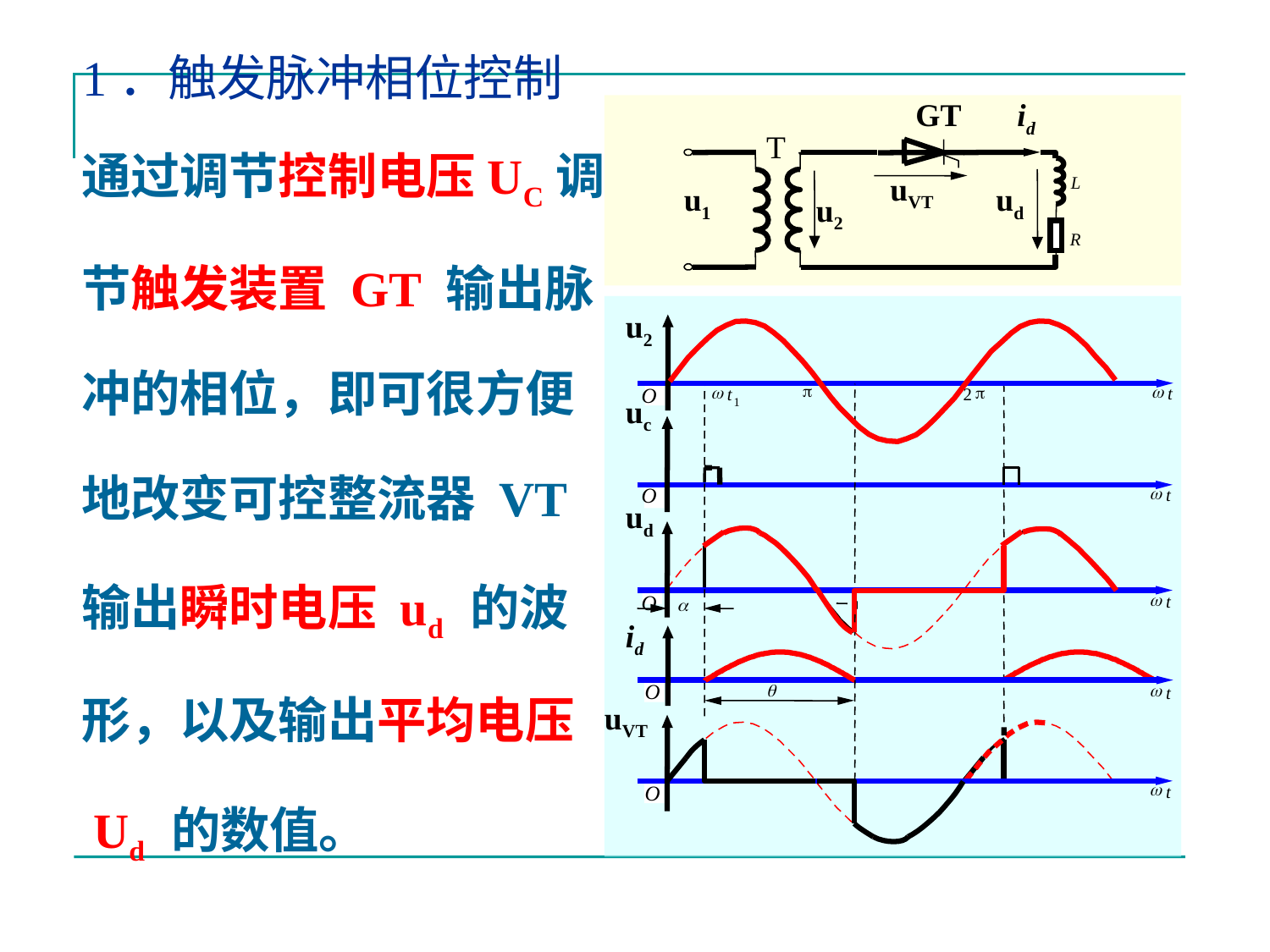

# 1．触发脉冲相位控制

GT
id
T

uVT

L

u1
ud
u2

R

通过调节控制电压UC调
节触发装置 GT 输出脉
冲的相位，即可很方便
地改变可控整流器 VT
输出瞬时电压 ud  的波
形，以及输出平均电压
 Ud  的数值。

u2

π
ω
ω
π
O

t
t
2

uc
1

ω
O

t

ud

ω
O

t

α

id

O
θ
ω

t

uVT

ω
O
t

15